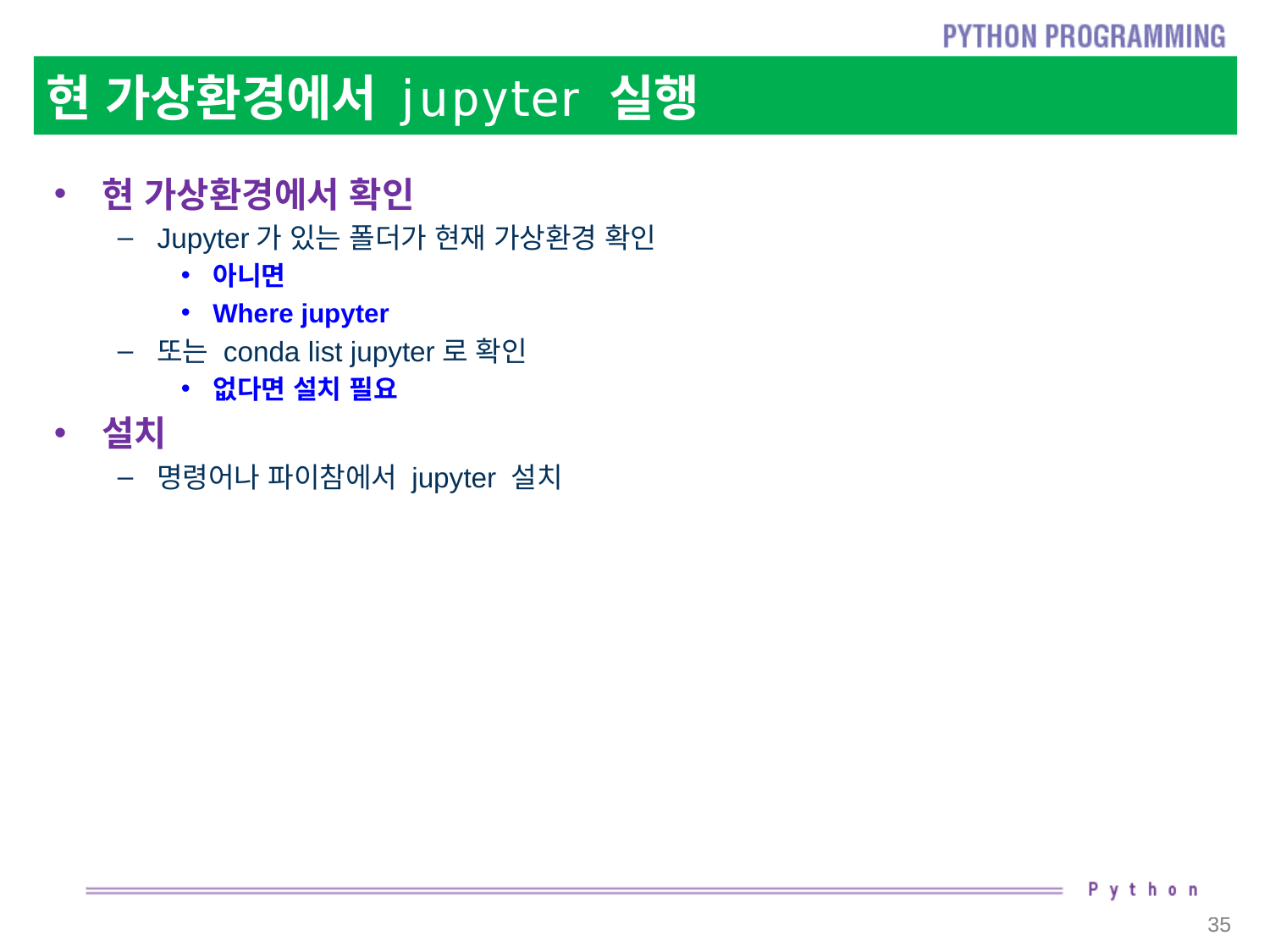

# 현 가상환경에서 jupyter 실행
현 가상환경에서 확인
Jupyter가 있는 폴더가 현재 가상환경 확인
아니면
Where jupyter
또는 conda list jupyter로 확인
없다면 설치 필요
설치
명령어나 파이참에서 jupyter 설치

35